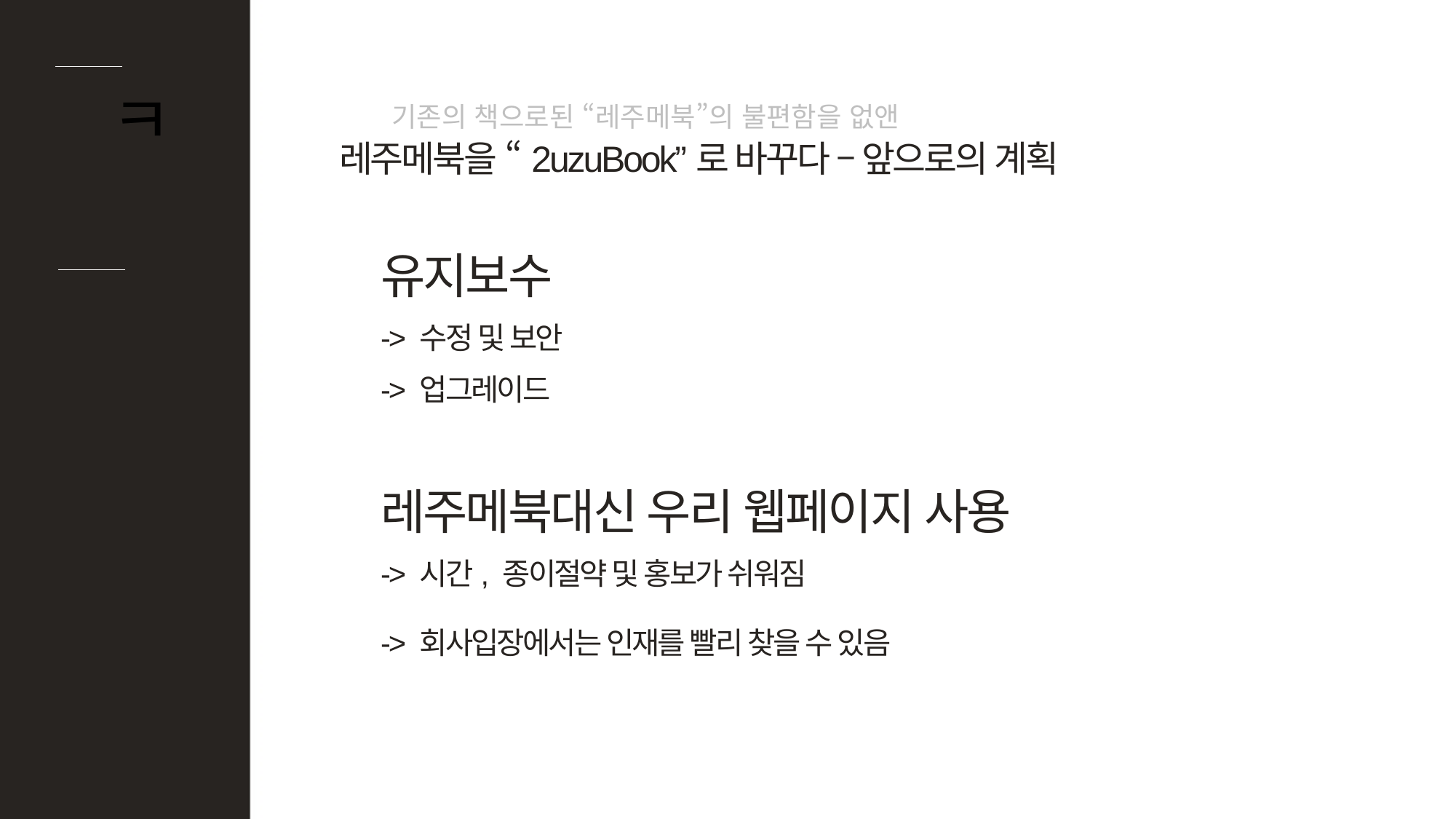

# ㅋ
기존의 책으로된 “레주메북”의 불편함을 없앤
17
앞으로의 계획
레주메북을 “2uzuBook”로 바꾸다 – 앞으로의 계획
유지보수
-> 수정 및 보안
-> 업그레이드

레주메북대신 우리 웹페이지 사용
-> 시간, 종이절약 및 홍보가 쉬워짐
-> 회사입장에서는 인재를 빨리 찾을 수 있음